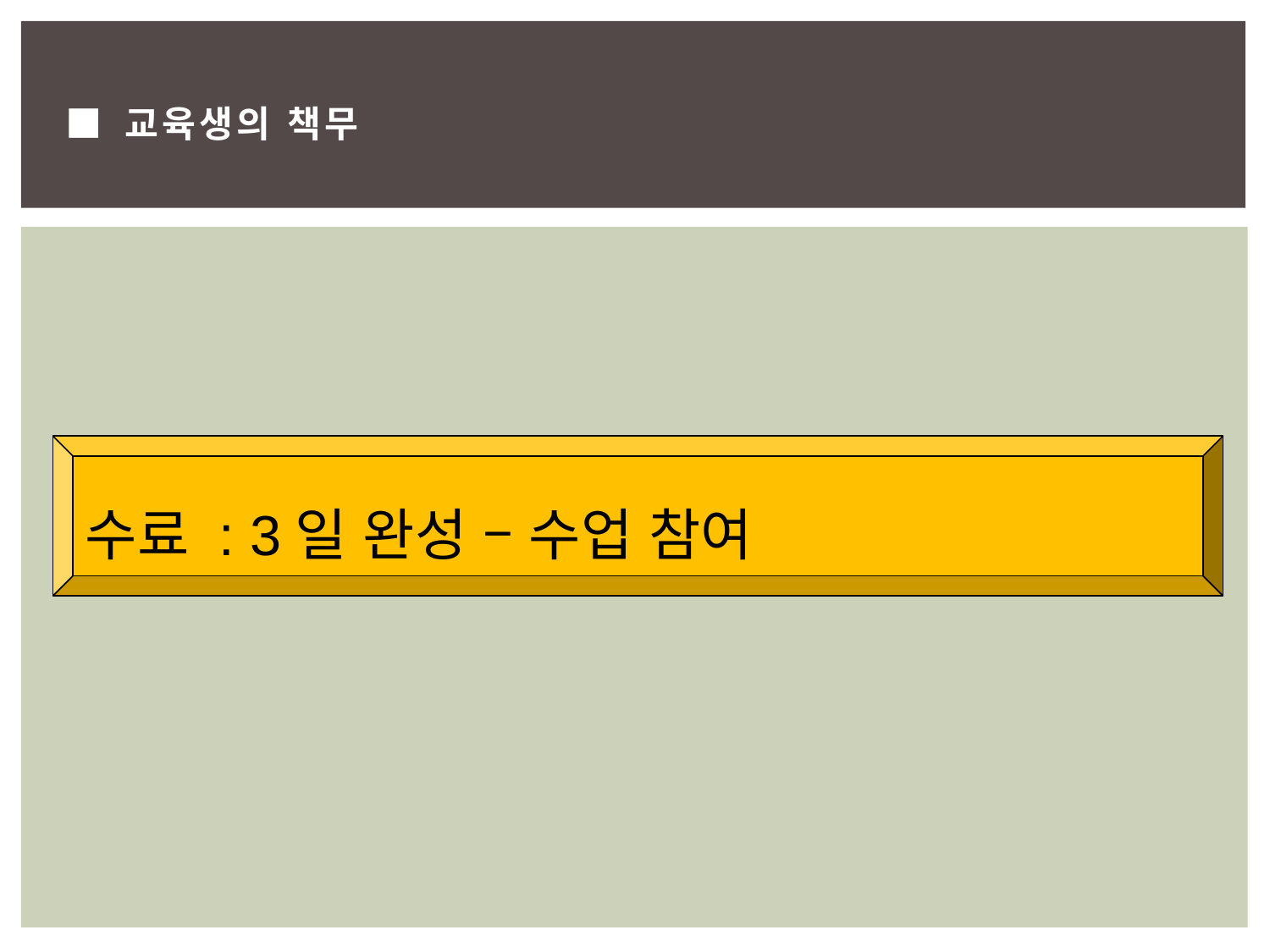

# ■ 교육생의 책무
수료 : 3일 완성 – 수업 참여